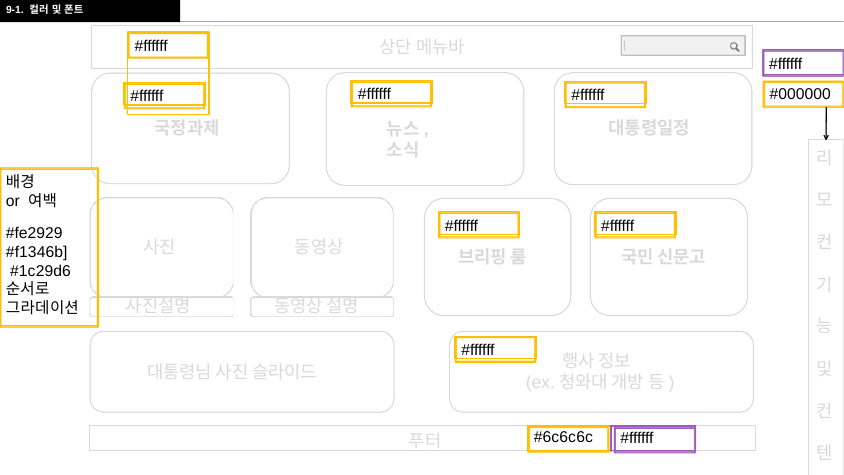

9-1. 컬러 및 폰트

# #ffffff

상단 메뉴바

#ffffff

#ffffff

#ffffff

#000000

#ffffff

국정과제
대통령일정
뉴스,소식

리  모  컨  기  능  및  컨  텐  츠  바  로  이  동  기  능

배경
or 여백

#fe2929  #f1346b]  #1c29d6
순서로  그라데이션

#ffffff

#ffffff

사진
동영상
브리핑 룸
국민 신문고
사진설명
동영상 설명

#ffffff

행사 정보
대통령님 사진 슬라이드
(ex.청와대 개방 등)
| 푸터 | #6c6c6c | #ffffff |  |
| --- | --- | --- | --- |